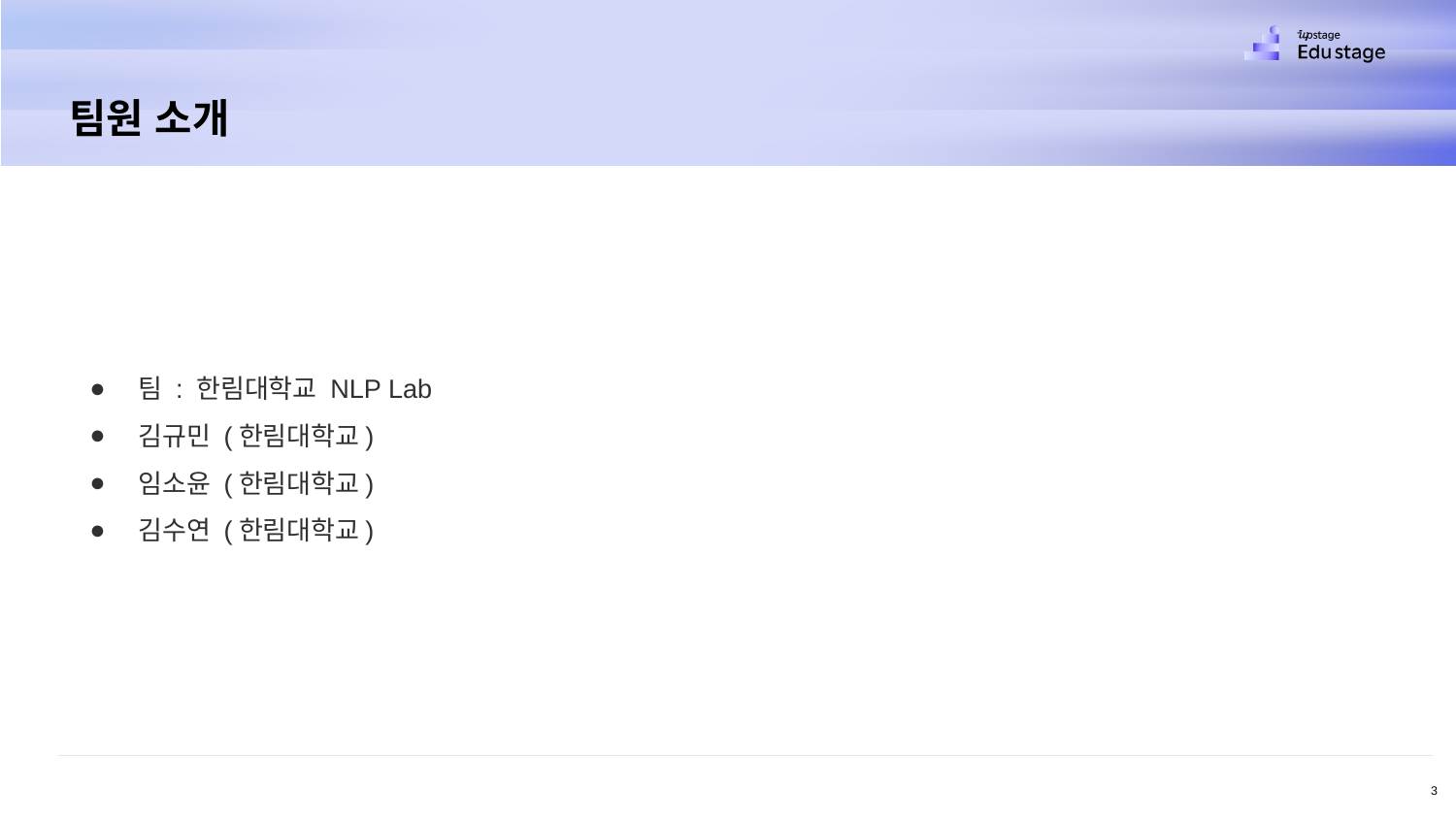

팀원 소개
팀 : 한림대학교 NLP Lab
김규민 (한림대학교)
임소윤 (한림대학교)
김수연 (한림대학교)